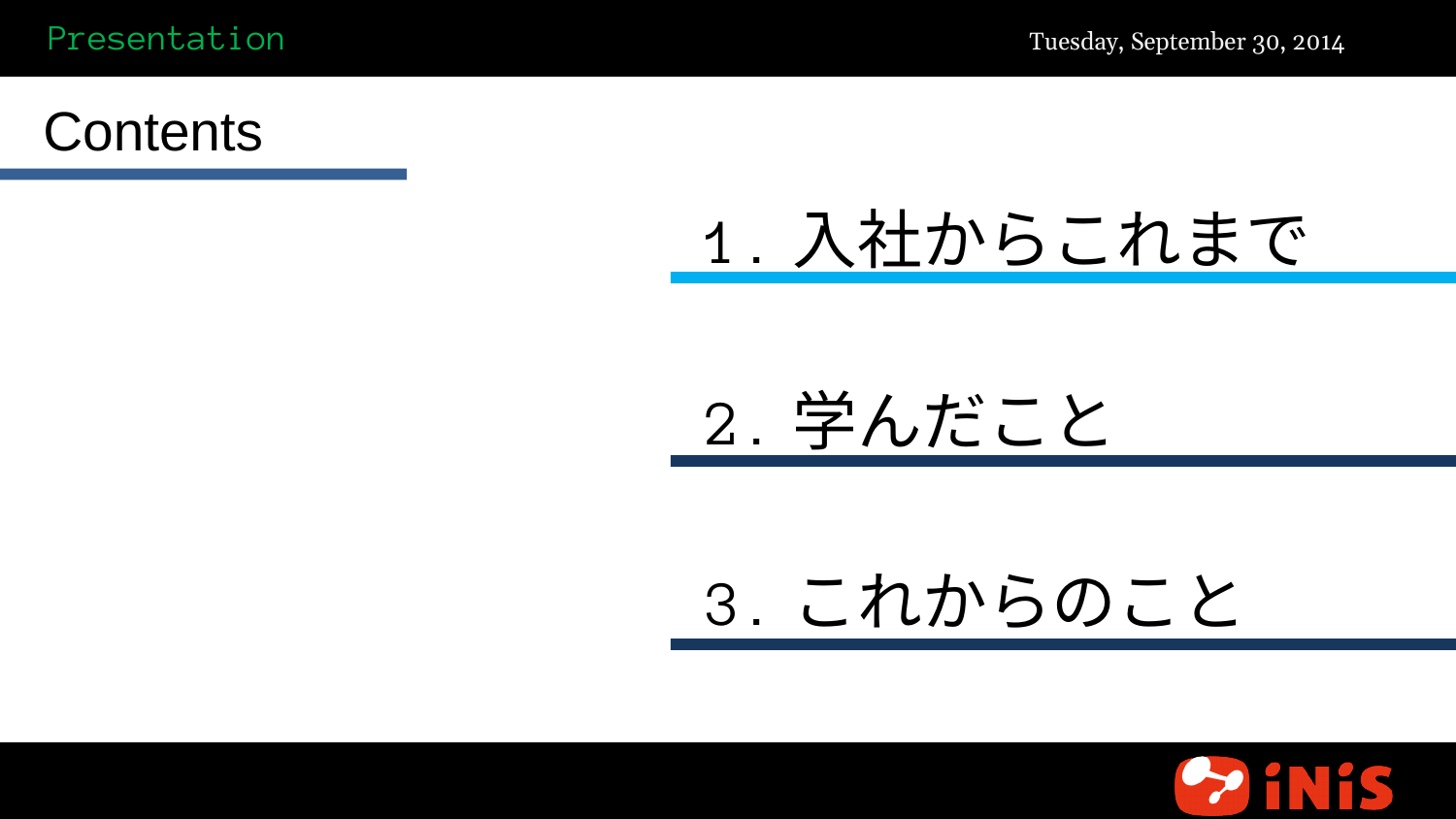

Tuesday, September 30, 2014
# Contents

1.入社からこれまで

2.学んだこと

3.これからのこと